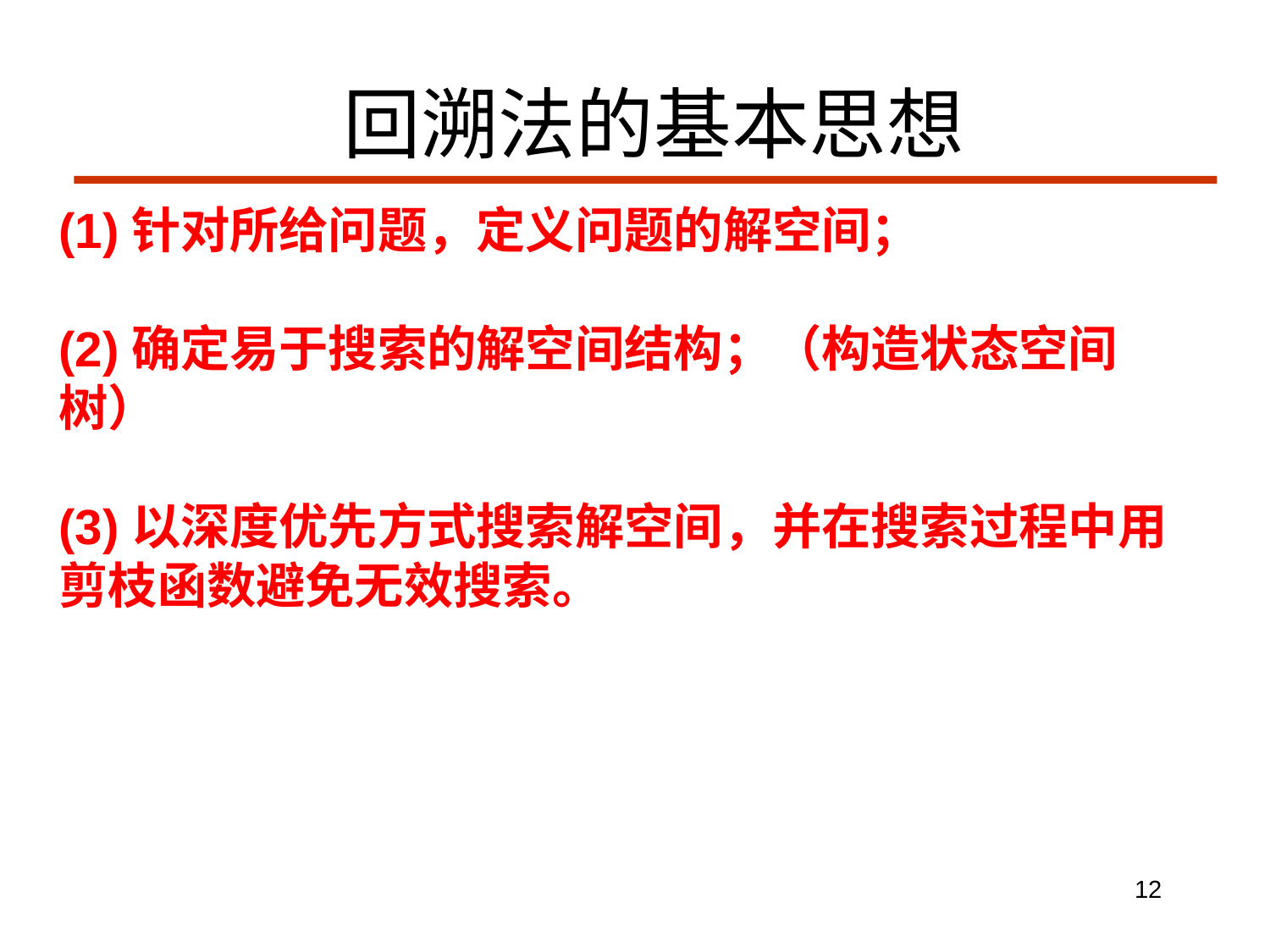

回溯法的基本思想
(1)针对所给问题，定义问题的解空间；

(2)确定易于搜索的解空间结构；（构造状态空间树）

(3)以深度优先方式搜索解空间，并在搜索过程中用剪枝函数避免无效搜索。
12